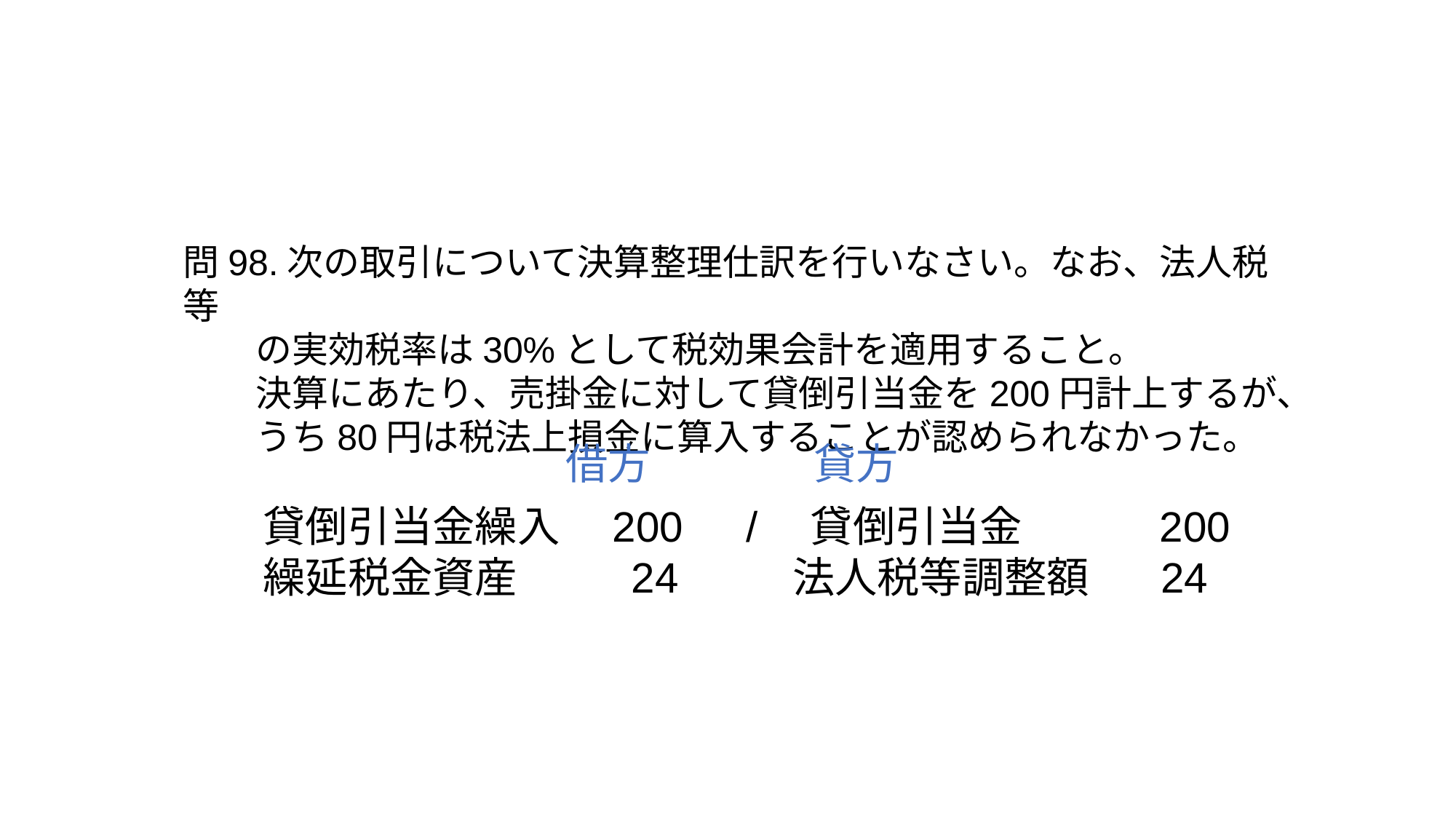

問98.次の取引について決算整理仕訳を行いなさい。なお、法人税等
　　の実効税率は30%として税効果会計を適用すること。
　　決算にあたり、売掛金に対して貸倒引当金を200円計上するが、
　　うち80円は税法上損金に算入することが認められなかった。
借方
貸方
貸倒引当金繰入　200　/　貸倒引当金　　　200
繰延税金資産　　  24　　  法人税等調整額　  24